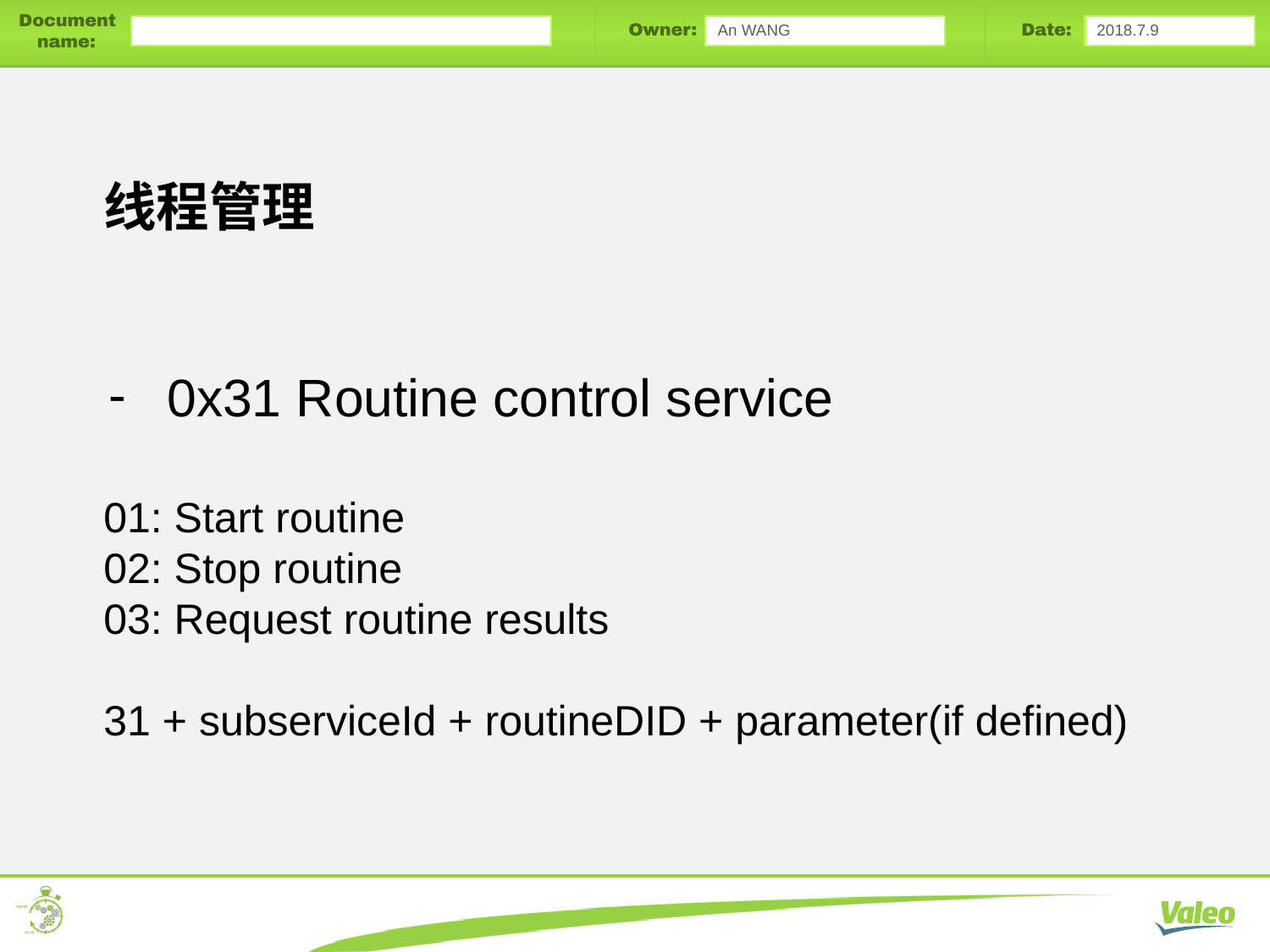

An WANG
2018.7.9
线程管理

0x31 Routine control service

01: Start routine
02: Stop routine
03: Request routine results

31 + subserviceId + routineDID + parameter(if defined)